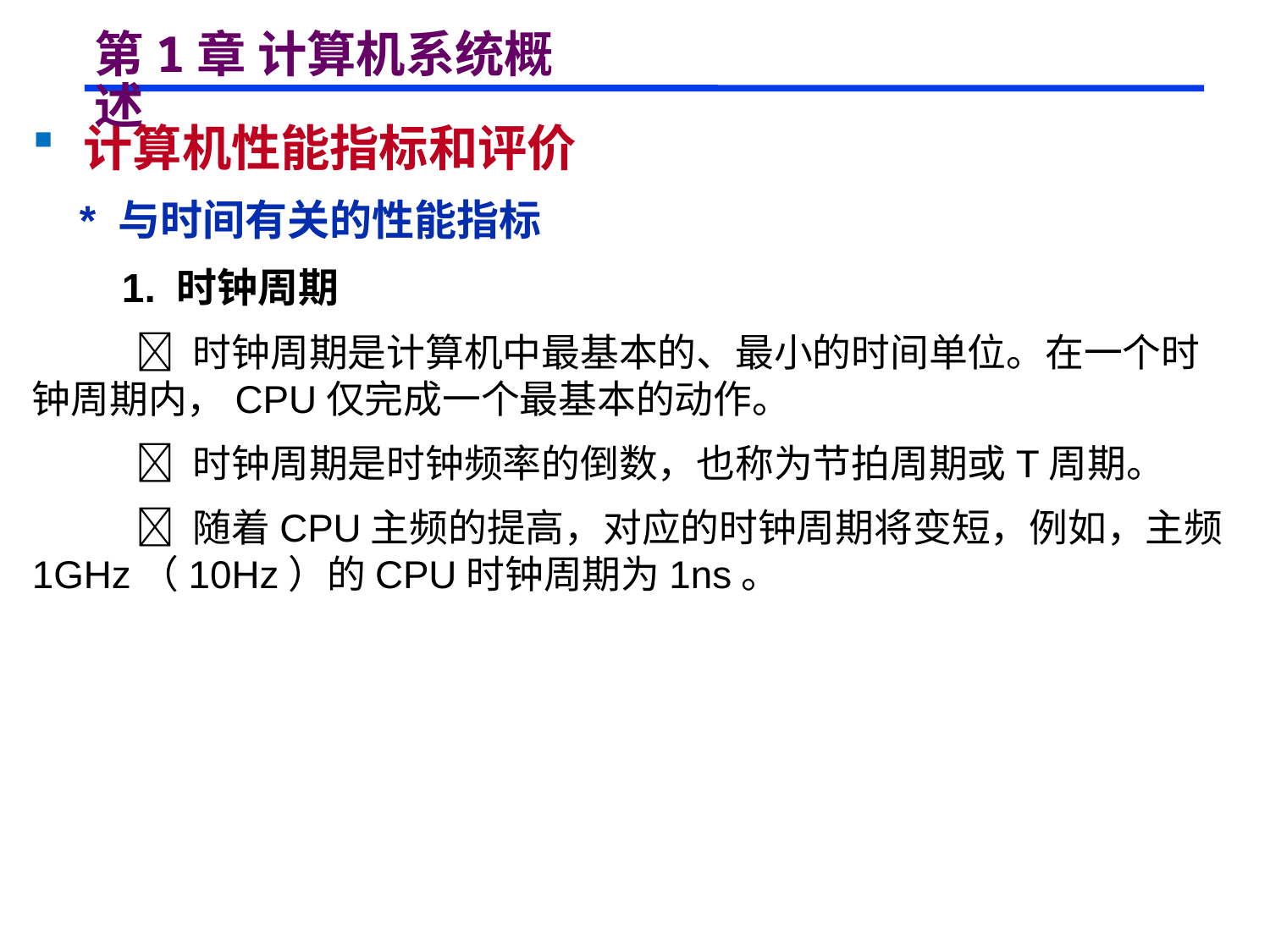

# 第1章 计算机系统概述
 计算机性能指标和评价
    * 与时间有关的性能指标
        1. 时钟周期
            • 时钟周期是计算机中最基本的、最小的时间单位。在一个时钟周期内，CPU仅完成一个最基本的动作。
            • 时钟周期是时钟频率的倒数，也称为节拍周期或T周期。
            • 随着CPU主频的提高，对应的时钟周期将变短，例如，主频1GHz（10Hz）的CPU时钟周期为1ns。